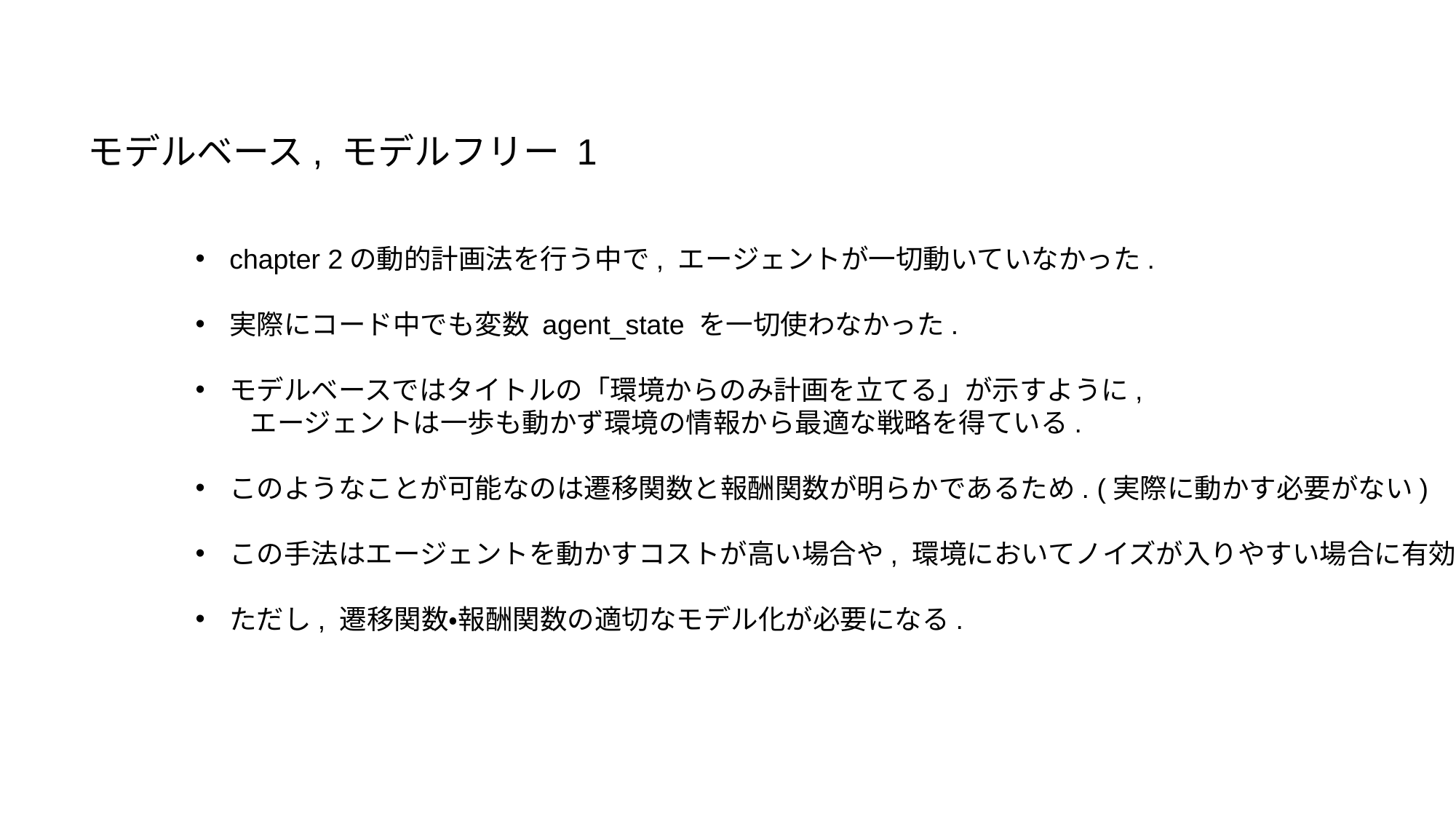

モデルベース, モデルフリー 1
chapter 2の動的計画法を行う中で, エージェントが一切動いていなかった.

実際にコード中でも変数 agent_state を一切使わなかった.

モデルベースではタイトルの「環境からのみ計画を立てる」が示すように,
　　エージェントは一歩も動かず環境の情報から最適な戦略を得ている.

このようなことが可能なのは遷移関数と報酬関数が明らかであるため. (実際に動かす必要がない)

この手法はエージェントを動かすコストが高い場合や, 環境においてノイズが入りやすい場合に有効.

ただし, 遷移関数・報酬関数の適切なモデル化が必要になる.